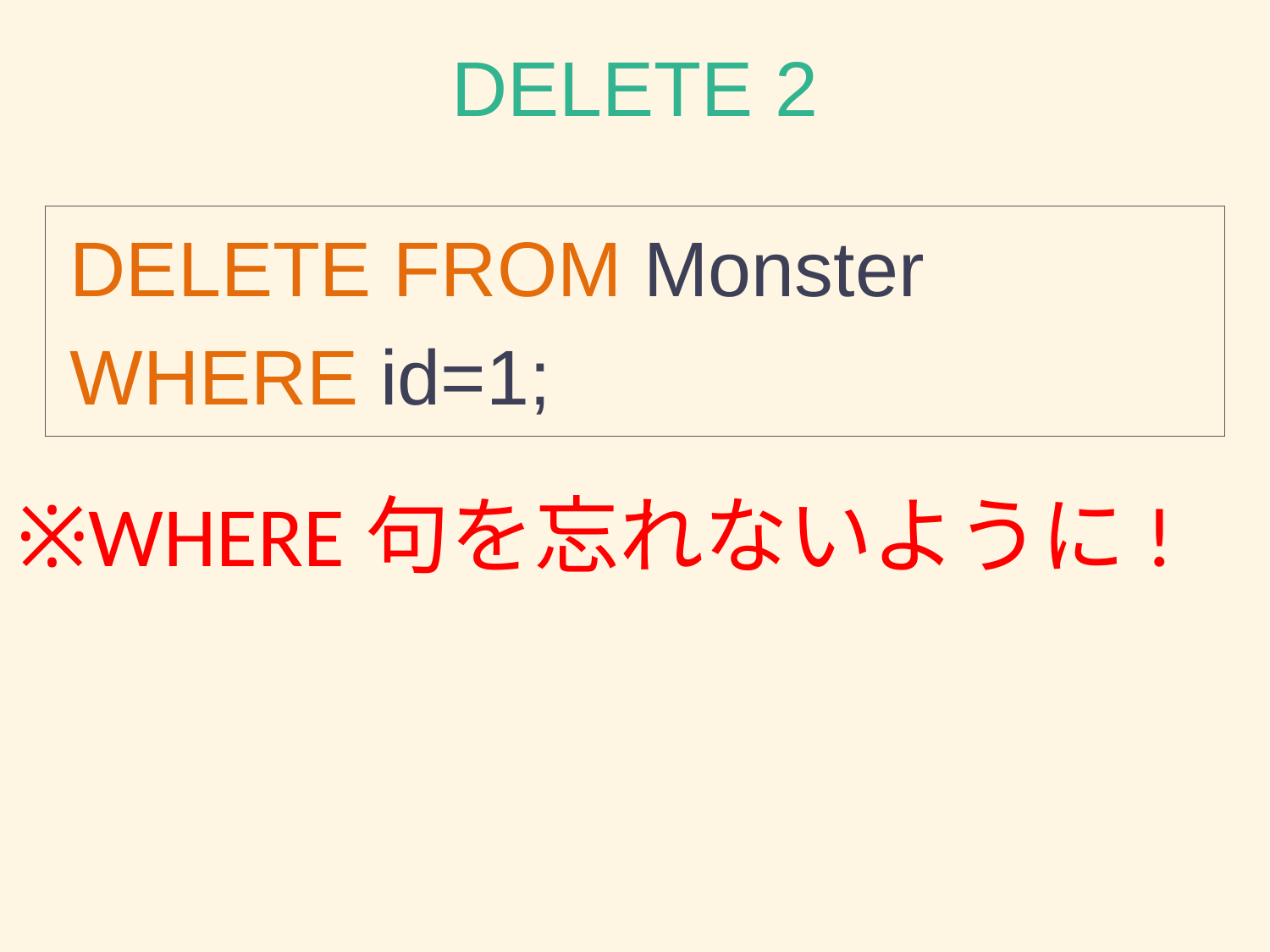

# DELETE 2
DELETE FROM Monster
WHERE id=1;
※WHERE句を忘れないように!